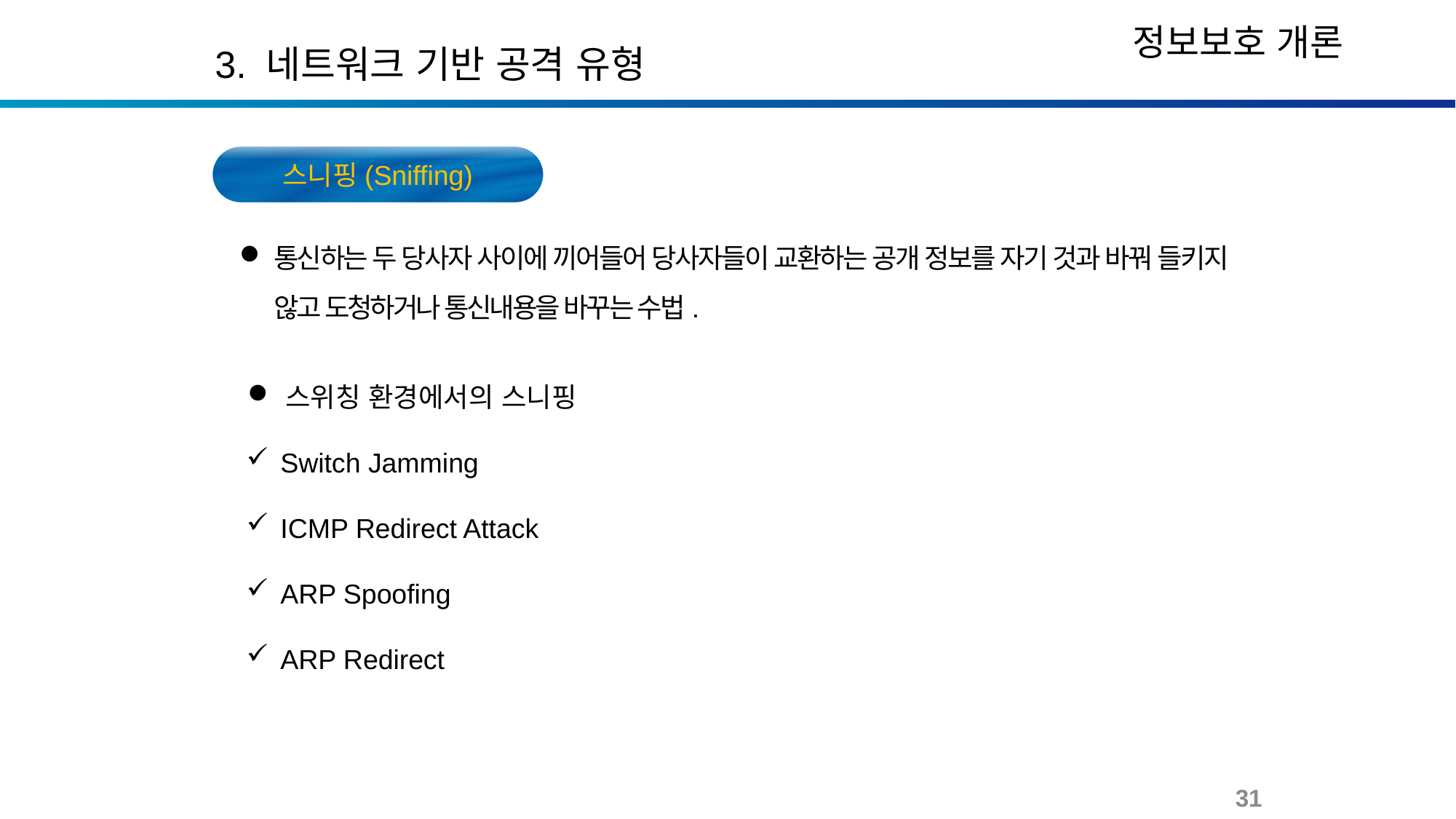

3. 네트워크 기반 공격 유형
스니핑(Sniffing)

통신하는 두 당사자 사이에 끼어들어 당사자들이 교환하는 공개 정보를 자기 것과 바꿔 들키지 않고 도청하거나 통신내용을 바꾸는 수법.
스위칭 환경에서의 스니핑
Switch Jamming
ICMP Redirect Attack
ARP Spoofing
ARP Redirect

31